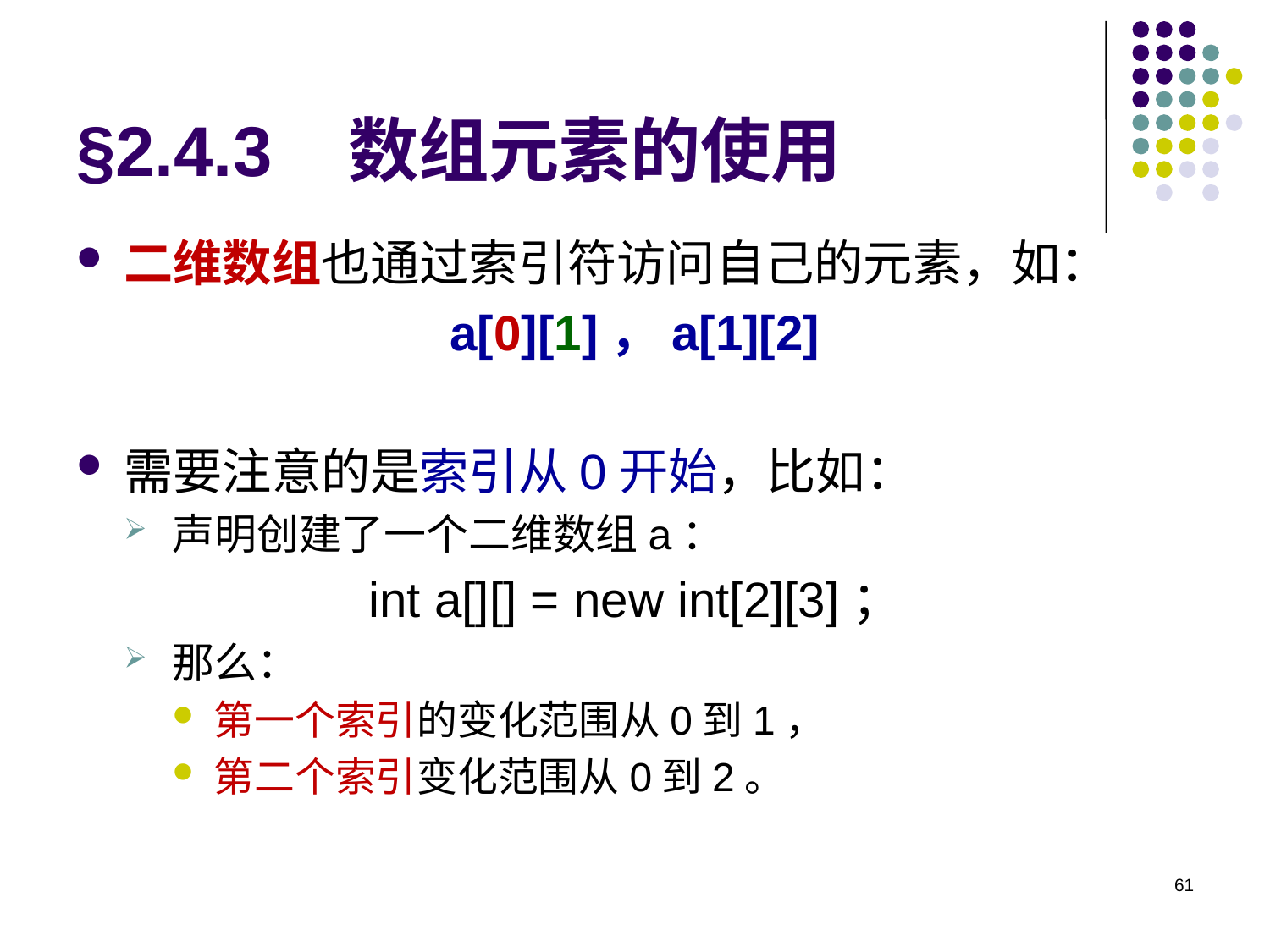

# §2.4.3   数组元素的使用
二维数组也通过索引符访问自己的元素，如：
a[0][1]，a[1][2]

需要注意的是索引从0开始，比如：
声明创建了一个二维数组a：
int a[][] = new int[2][3]；
那么：
第一个索引的变化范围从0到1，
第二个索引变化范围从0到2。

61